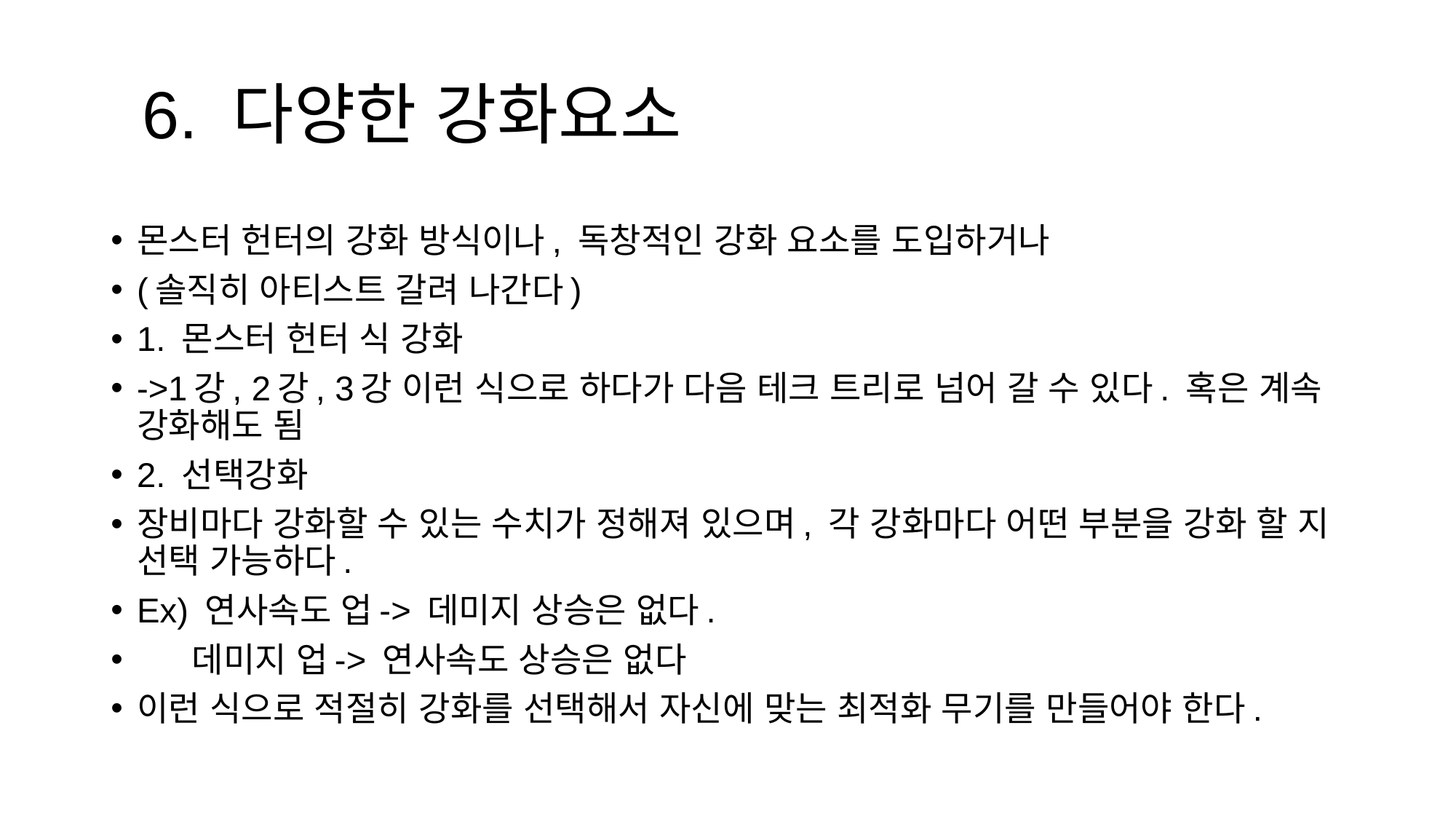

# 6. 다양한 강화요소
몬스터 헌터의 강화 방식이나, 독창적인 강화 요소를 도입하거나
(솔직히 아티스트 갈려 나간다)
1. 몬스터 헌터 식 강화
->1강, 2강, 3강 이런 식으로 하다가 다음 테크 트리로 넘어 갈 수 있다. 혹은 계속 강화해도 됨
2. 선택강화
장비마다 강화할 수 있는 수치가 정해져 있으며, 각 강화마다 어떤 부분을 강화 할 지 선택 가능하다.
Ex) 연사속도 업-> 데미지 상승은 없다.
     데미지 업-> 연사속도 상승은 없다
이런 식으로 적절히 강화를 선택해서 자신에 맞는 최적화 무기를 만들어야 한다.